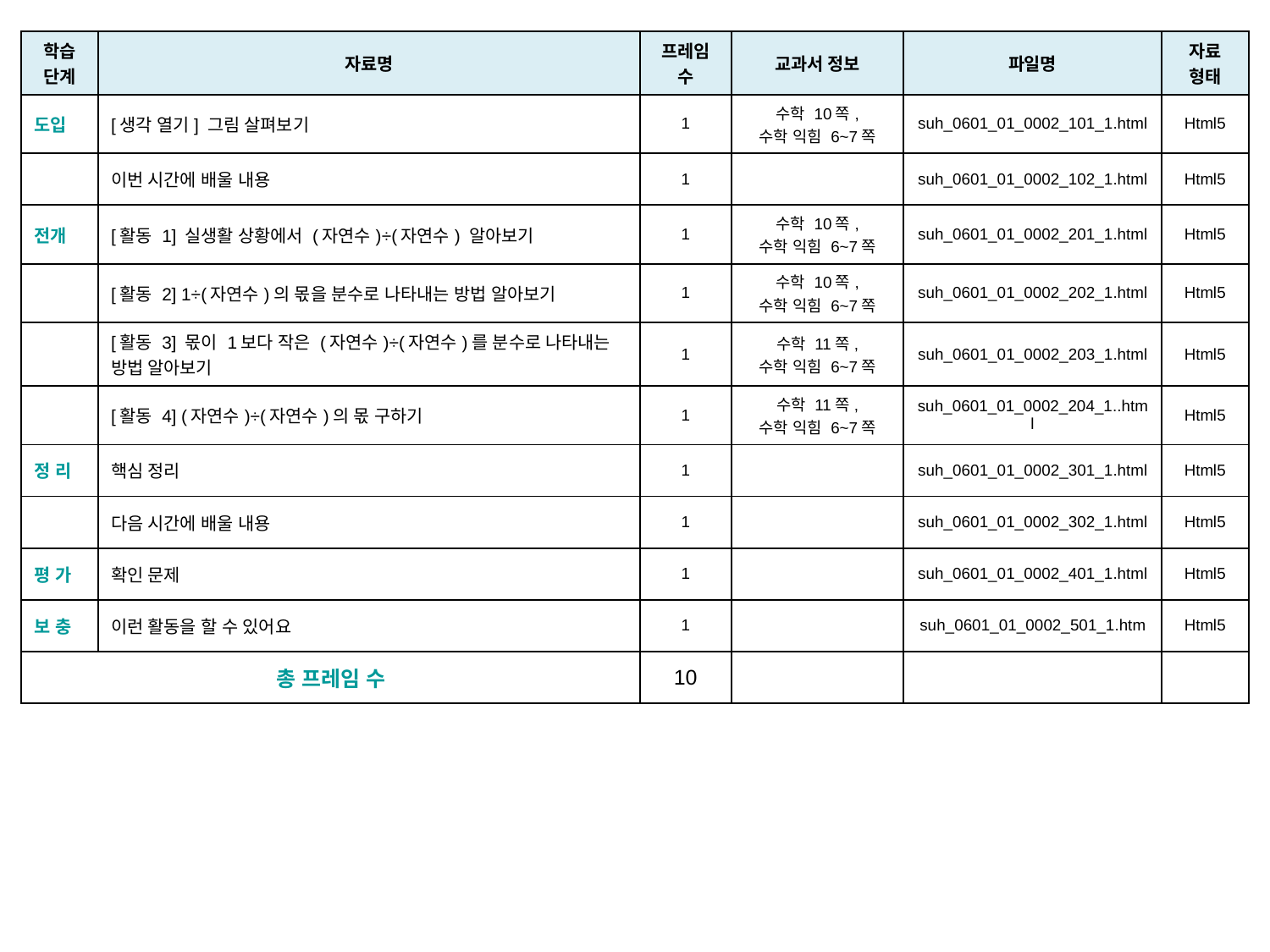

| 학습 단계 | 자료명 | 프레임 수 | 교과서 정보 | 파일명 | 자료 형태 |
| --- | --- | --- | --- | --- | --- |
| 도입 | [생각 열기] 그림 살펴보기 | 1 | 수학 10쪽, 수학 익힘 6~7쪽 | suh\_0601\_01\_0002\_101\_1.html | Html5 |
|  | 이번 시간에 배울 내용 | 1 |  | suh\_0601\_01\_0002\_102\_1.html | Html5 |
| 전개 | [활동 1] 실생활 상황에서 (자연수)÷(자연수) 알아보기 | 1 | 수학 10쪽, 수학 익힘 6~7쪽 | suh\_0601\_01\_0002\_201\_1.html | Html5 |
|  | [활동 2] 1÷(자연수)의 몫을 분수로 나타내는 방법 알아보기 | 1 | 수학 10쪽, 수학 익힘 6~7쪽 | suh\_0601\_01\_0002\_202\_1.html | Html5 |
|  | [활동 3] 몫이 1보다 작은 (자연수)÷(자연수)를 분수로 나타내는 방법 알아보기 | 1 | 수학 11쪽, 수학 익힘 6~7쪽 | suh\_0601\_01\_0002\_203\_1.html | Html5 |
|  | [활동 4] (자연수)÷(자연수)의 몫 구하기 | 1 | 수학 11쪽, 수학 익힘 6~7쪽 | suh\_0601\_01\_0002\_204\_1..html | Html5 |
| 정 리 | 핵심 정리 | 1 |  | suh\_0601\_01\_0002\_301\_1.html | Html5 |
|  | 다음 시간에 배울 내용 | 1 |  | suh\_0601\_01\_0002\_302\_1.html | Html5 |
| 평 가 | 확인 문제 | 1 |  | suh\_0601\_01\_0002\_401\_1.html | Html5 |
| 보 충 | 이런 활동을 할 수 있어요 | 1 |  | suh\_0601\_01\_0002\_501\_1.htm | Html5 |
| 총 프레임 수 |  | 10 |  |  |  |